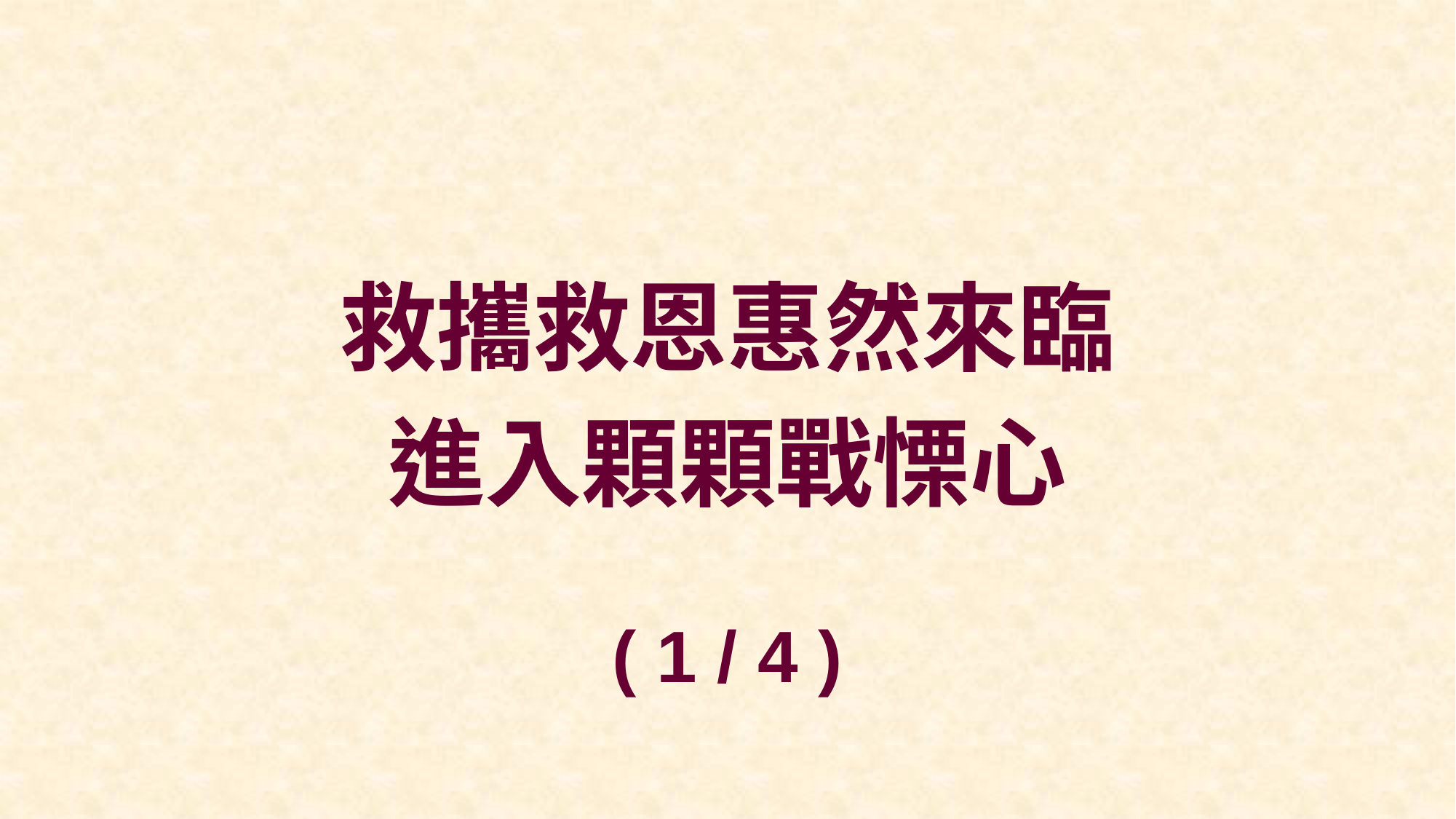

救攜救恩惠然來臨
進入顆顆戰慄心
( 1 / 4 )